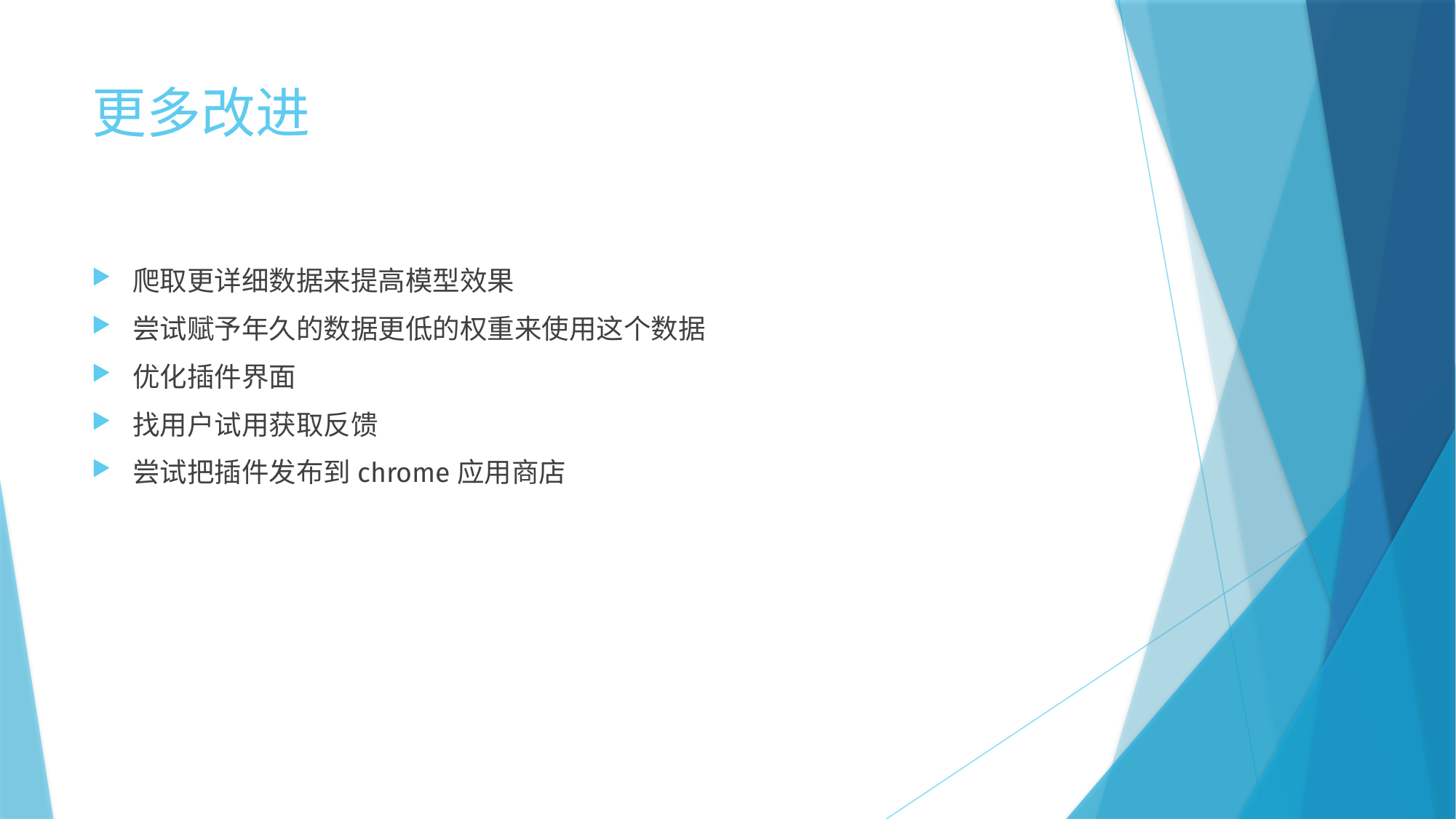

# 更多改进
爬取更详细数据来提高模型效果
尝试赋予年久的数据更低的权重来使用这个数据
优化插件界面
找用户试用获取反馈
尝试把插件发布到chrome应用商店